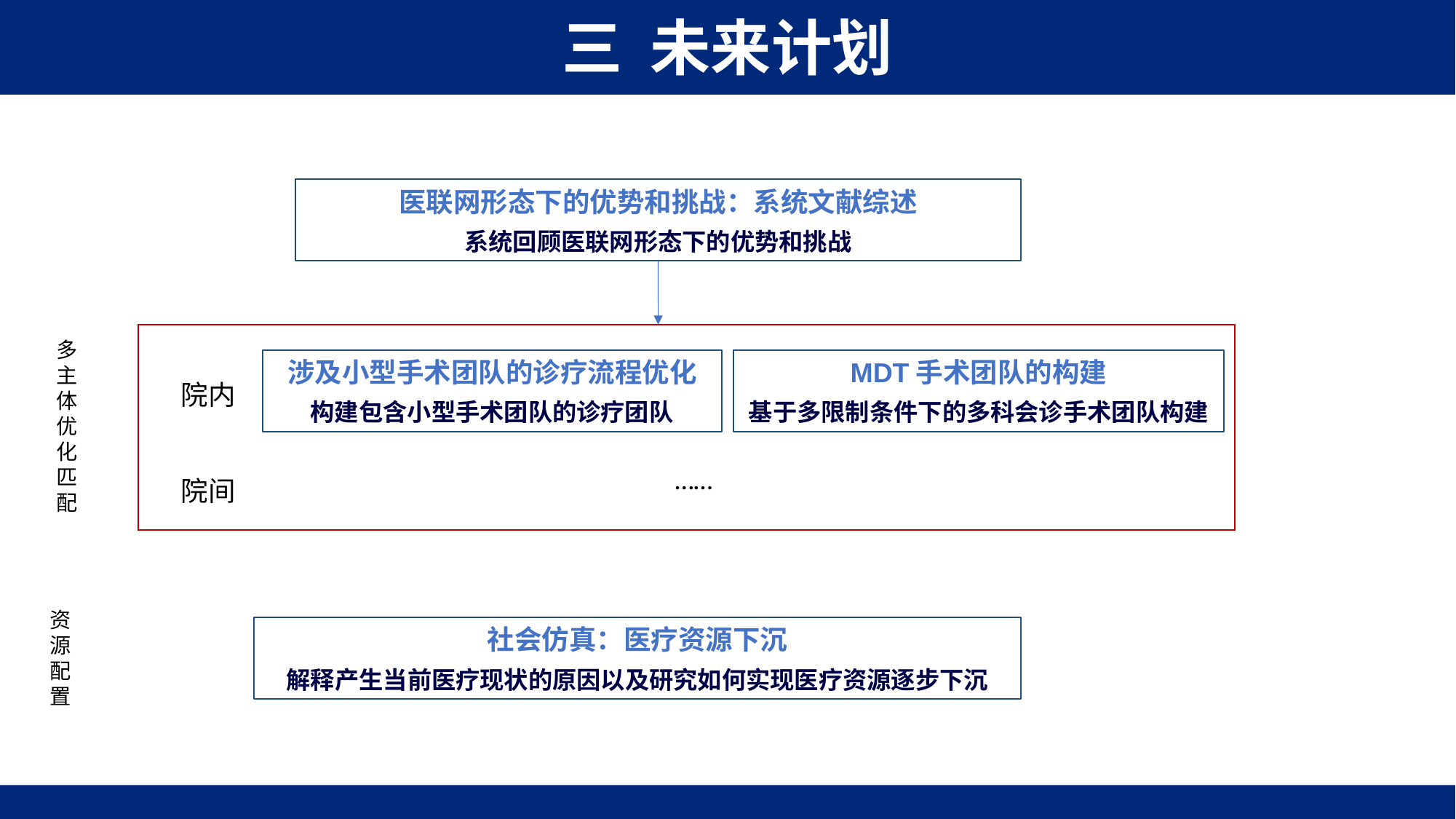

三  未来计划
医联网形态下的优势和挑战：系统文献综述
系统回顾医联网形态下的优势和挑战

多主体优化匹配
涉及小型手术团队的诊疗流程优化
构建包含小型手术团队的诊疗团队
MDT手术团队的构建
基于多限制条件下的多科会诊手术团队构建
院内
……
院间
资源配置
社会仿真：医疗资源下沉
解释产生当前医疗现状的原因以及研究如何实现医疗资源逐步下沉